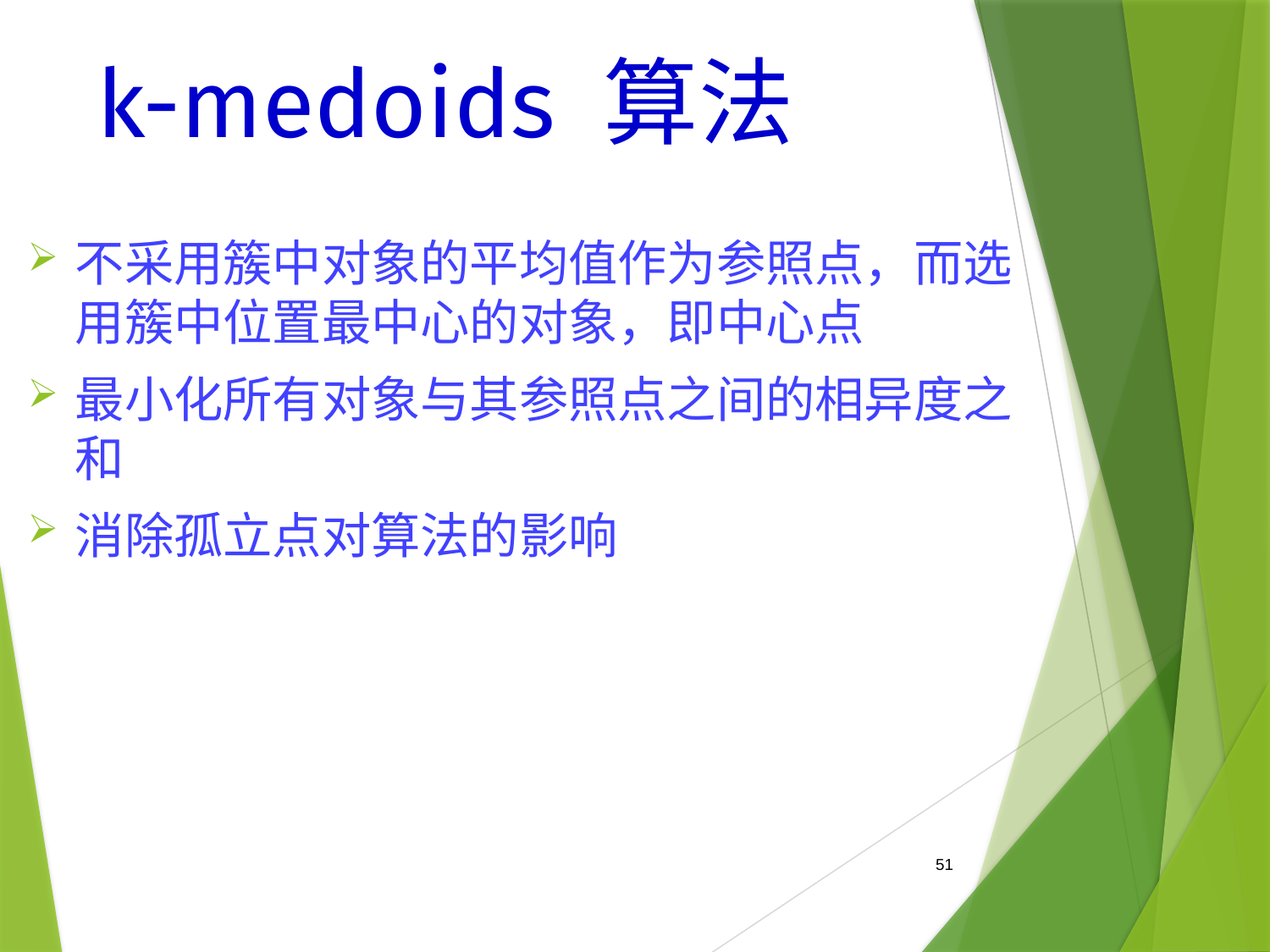

# k-medoids 算法
不采用簇中对象的平均值作为参照点，而选用簇中位置最中心的对象，即中心点
最小化所有对象与其参照点之间的相异度之和
消除孤立点对算法的影响
51